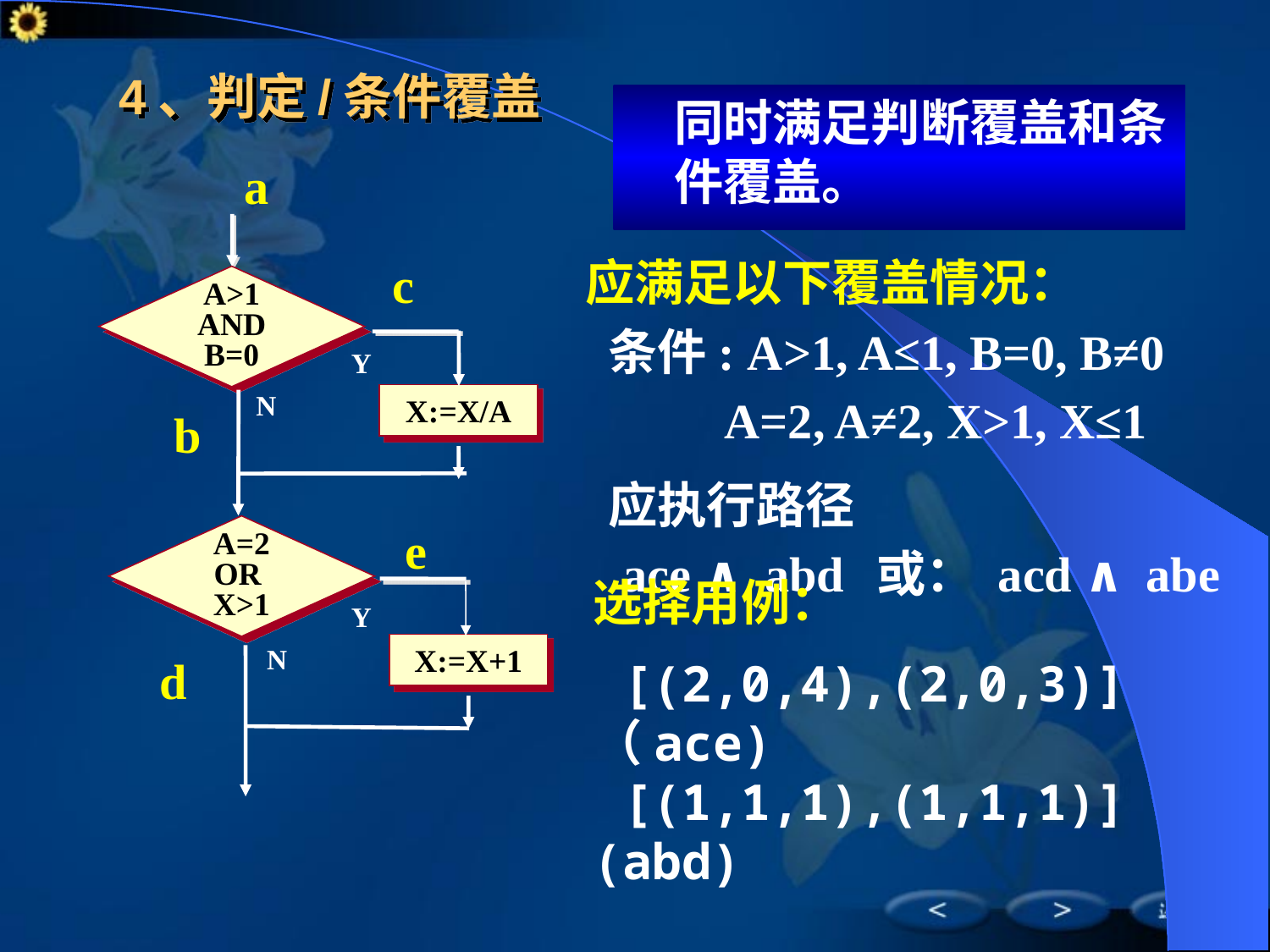

# 4、判定/条件覆盖
	同时满足判断覆盖和条件覆盖。
a

应满足以下覆盖情况：
 条件: A>1, A≤1, B=0, B≠0
	 A=2, A≠2, X>1, X≤1
 应执行路径
ace ∧ abd	或： acd ∧ abe
c
A>1
AND
B=0

Y
N
X:=X/A

b

e
A=2
OR
X>1

Y
选择用例：
 [(2,0,4),(2,0,3)]（ace)
 [(1,1,1),(1,1,1)] (abd)
X:=X+1
N
d